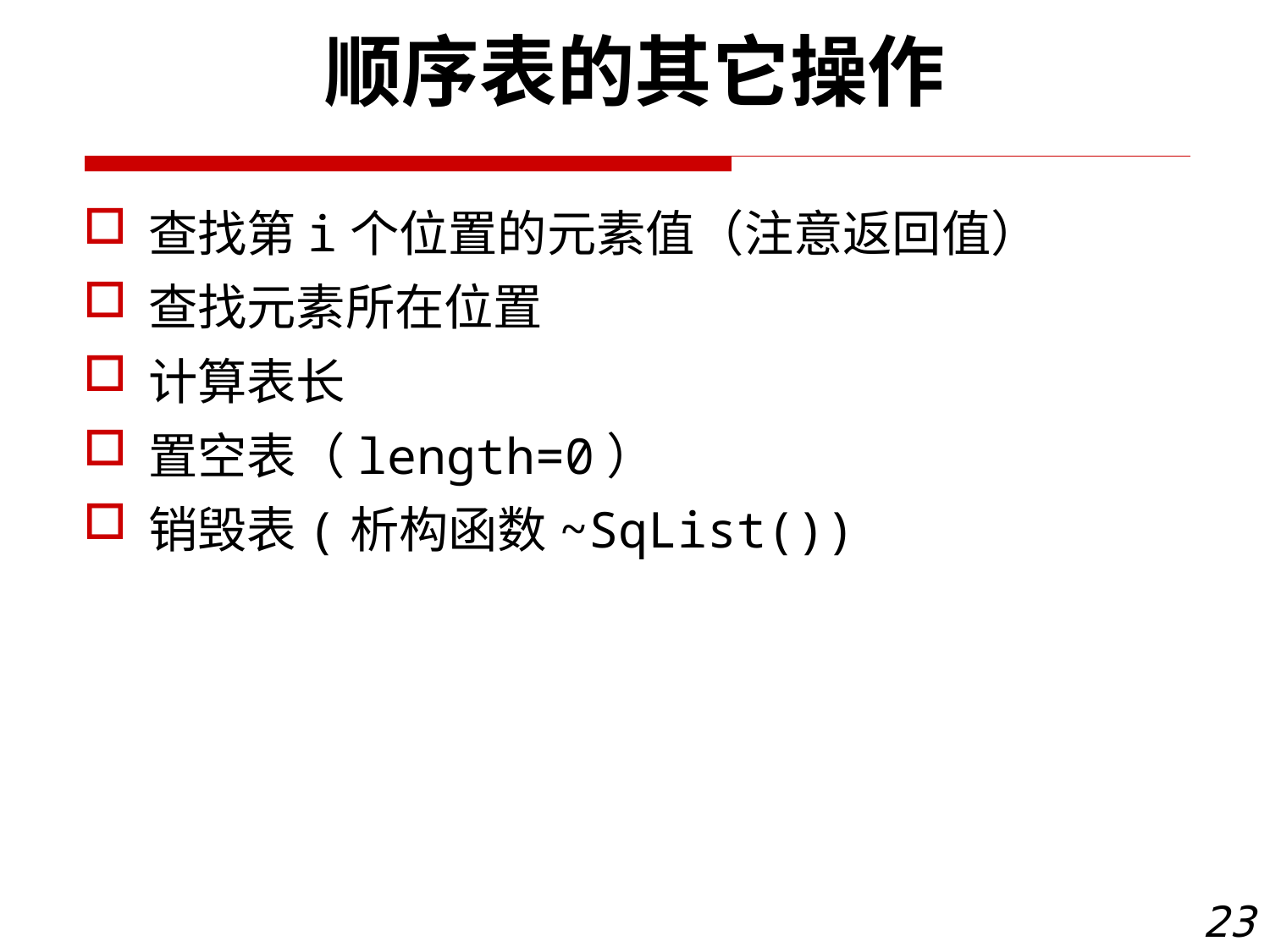

顺序表的其它操作
查找第i个位置的元素值（注意返回值）
查找元素所在位置
计算表长
置空表（length=0）
销毁表(析构函数~SqList())
23